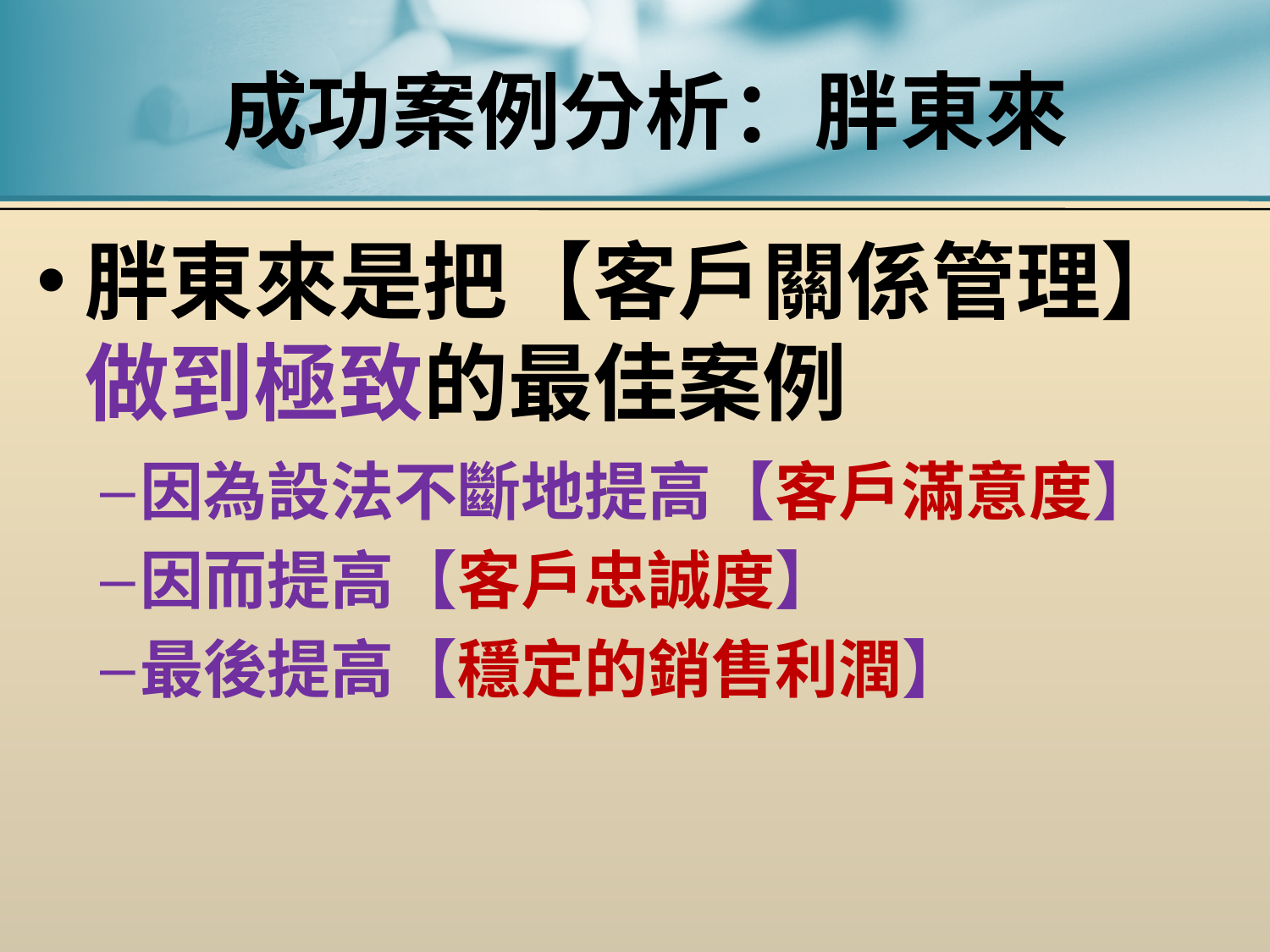

# 成功案例分析：胖東來
胖東來是把【客戶關係管理】做到極致的最佳案例
因為設法不斷地提高【客戶滿意度】
因而提高【客戶忠誠度】
最後提高【穩定的銷售利潤】